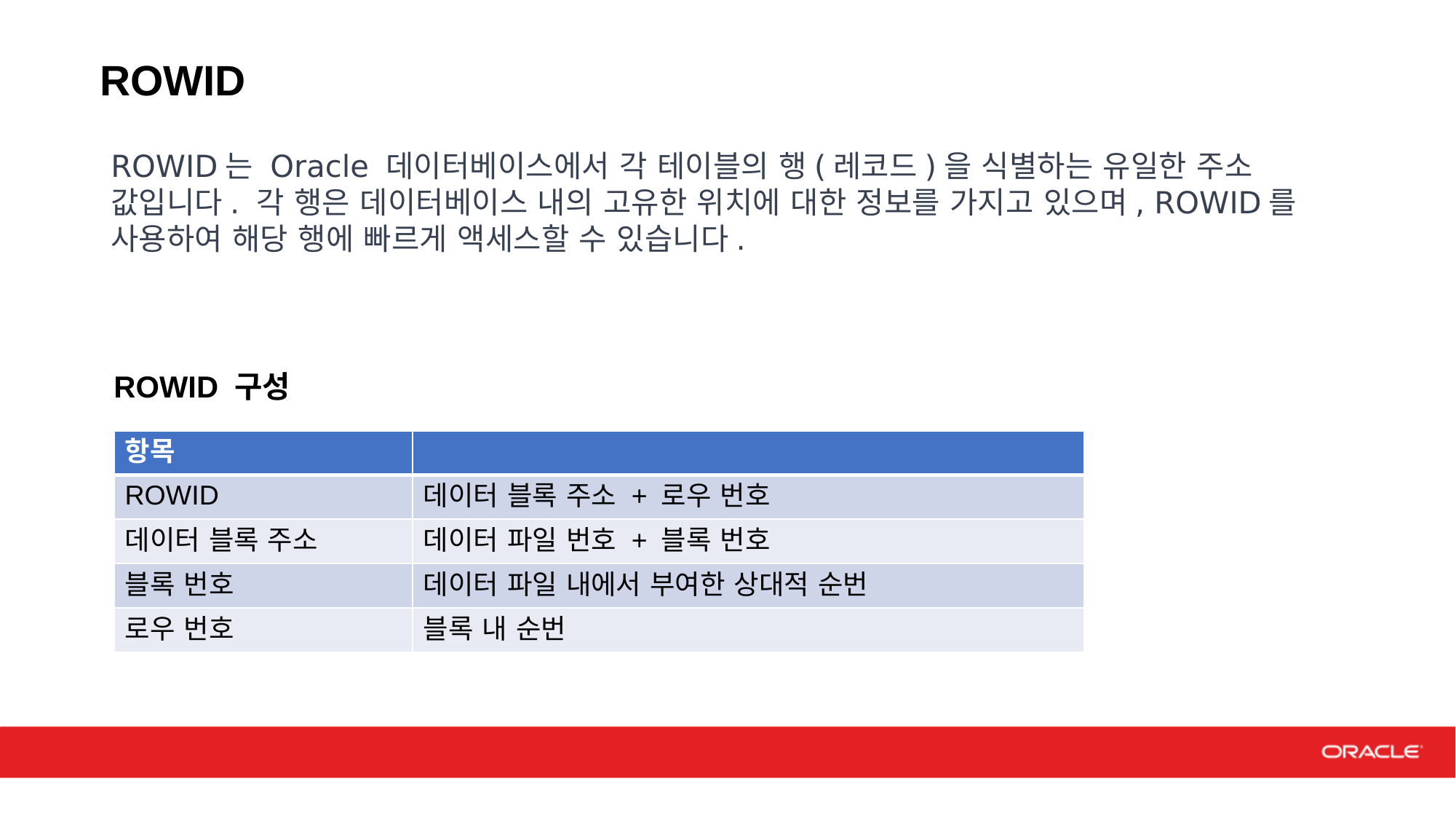

# ROWID
ROWID는 Oracle 데이터베이스에서 각 테이블의 행(레코드)을 식별하는 유일한 주소 값입니다. 각 행은 데이터베이스 내의 고유한 위치에 대한 정보를 가지고 있으며, ROWID를 사용하여 해당 행에 빠르게 액세스할 수 있습니다.
ROWID 구성
| 항목 |  |
| --- | --- |
| ROWID | 데이터 블록 주소 + 로우 번호 |
| 데이터 블록 주소 | 데이터 파일 번호 + 블록 번호 |
| 블록 번호 | 데이터 파일 내에서 부여한 상대적 순번 |
| 로우 번호 | 블록 내 순번 |